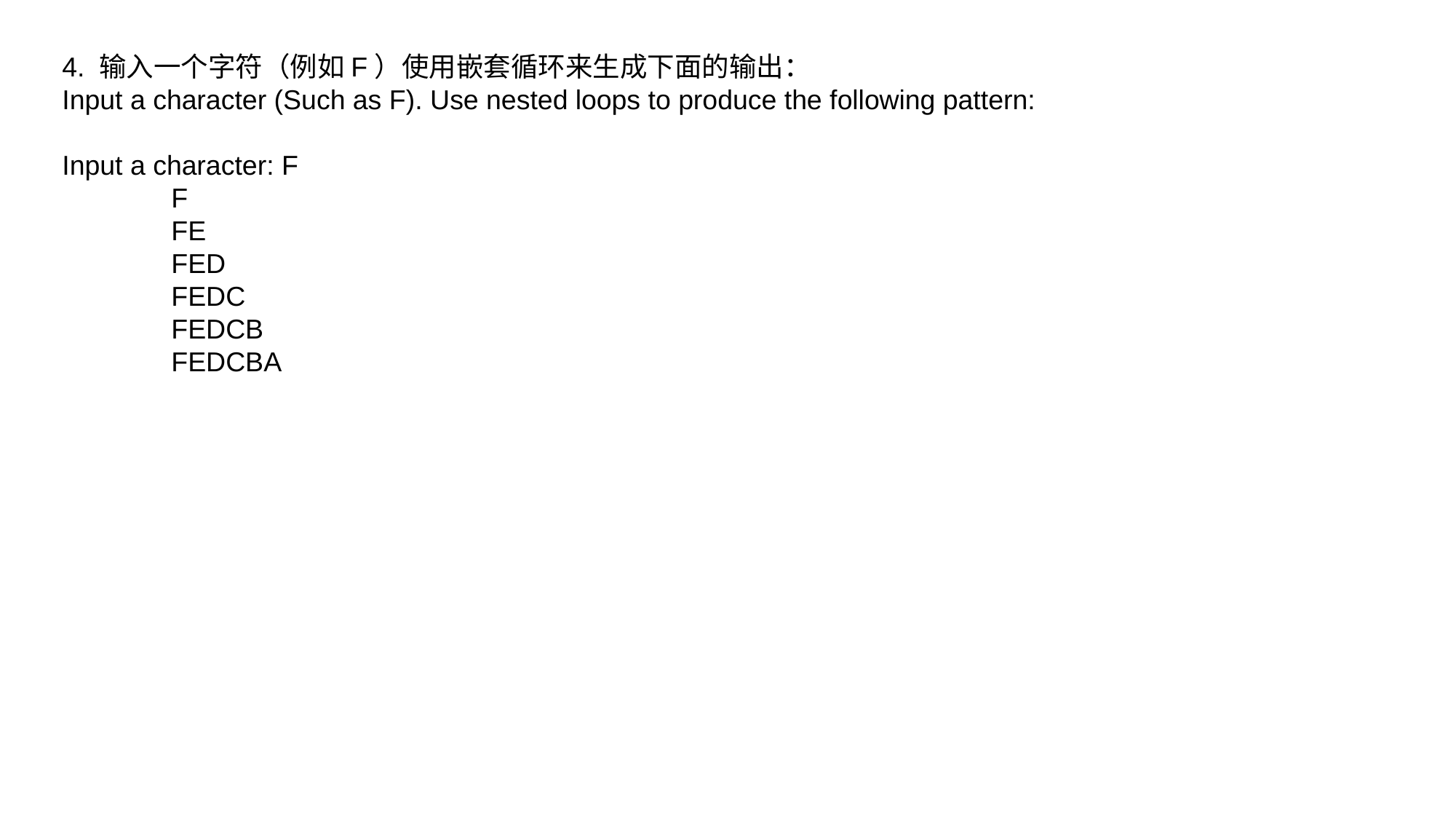

4. 输入一个字符（例如F）使用嵌套循环来生成下面的输出：
Input a character (Such as F). Use nested loops to produce the following pattern:

Input a character: F
	F
	FE
	FED
	FEDC
	FEDCB
	FEDCBA